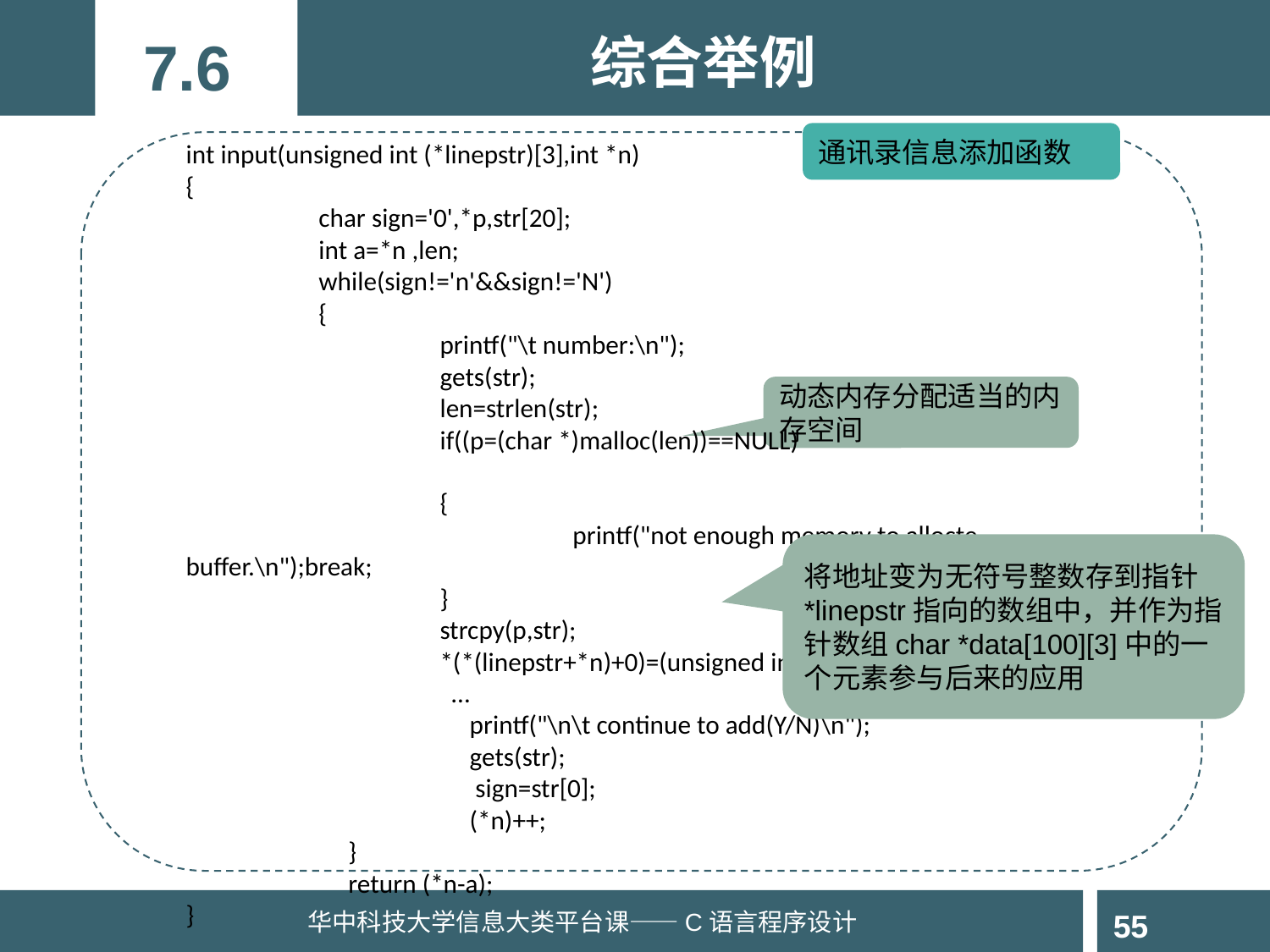

综合举例
7.6
通讯录信息添加函数
int input(unsigned int (*linepstr)[3],int *n)
{
	 char sign='0',*p,str[20];
	 int a=*n ,len;
	 while(sign!='n'&&sign!='N')
	 {
		printf("\t number:\n");
		gets(str);
		len=strlen(str);
		if((p=(char *)malloc(len))==NULL)
		{
			 printf("not enough memory to allocte buffer.\n");break;
	   	}
		strcpy(p,str);
		*(*(linepstr+*n)+0)=(unsigned int) p;
	   	  …
		     printf("\n\t continue to add(Y/N)\n");
		     gets(str);
		      sign=str[0];
		     (*n)++;
	      }
	      return (*n-a);
}

动态内存分配适当的内存空间
将地址变为无符号整数存到指针*linepstr指向的数组中，并作为指针数组char *data[100][3]中的一个元素参与后来的应用